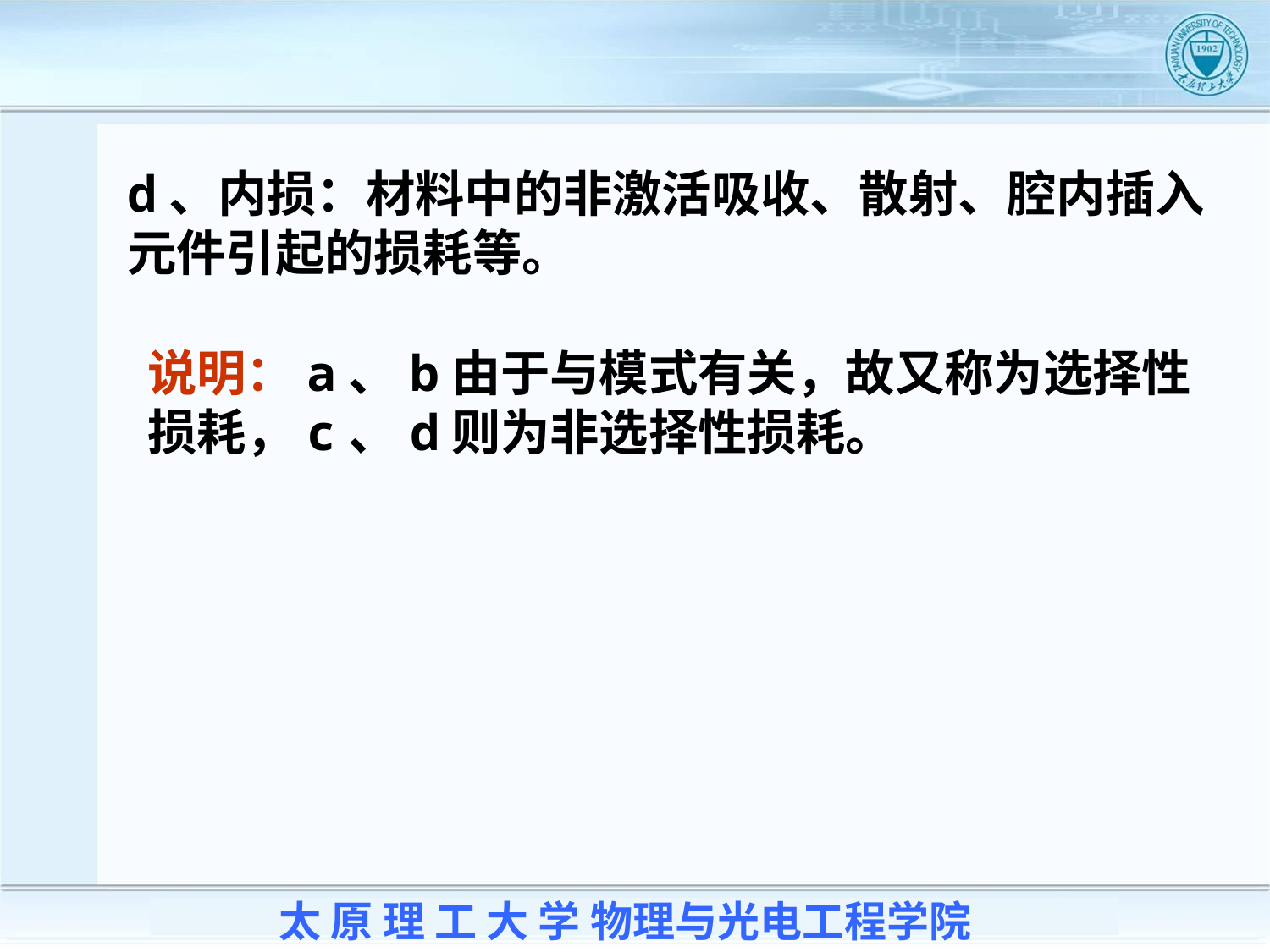

d、内损：材料中的非激活吸收、散射、腔内插入元件引起的损耗等。
说明：a、b由于与模式有关，故又称为选择性损耗，c、d则为非选择性损耗。